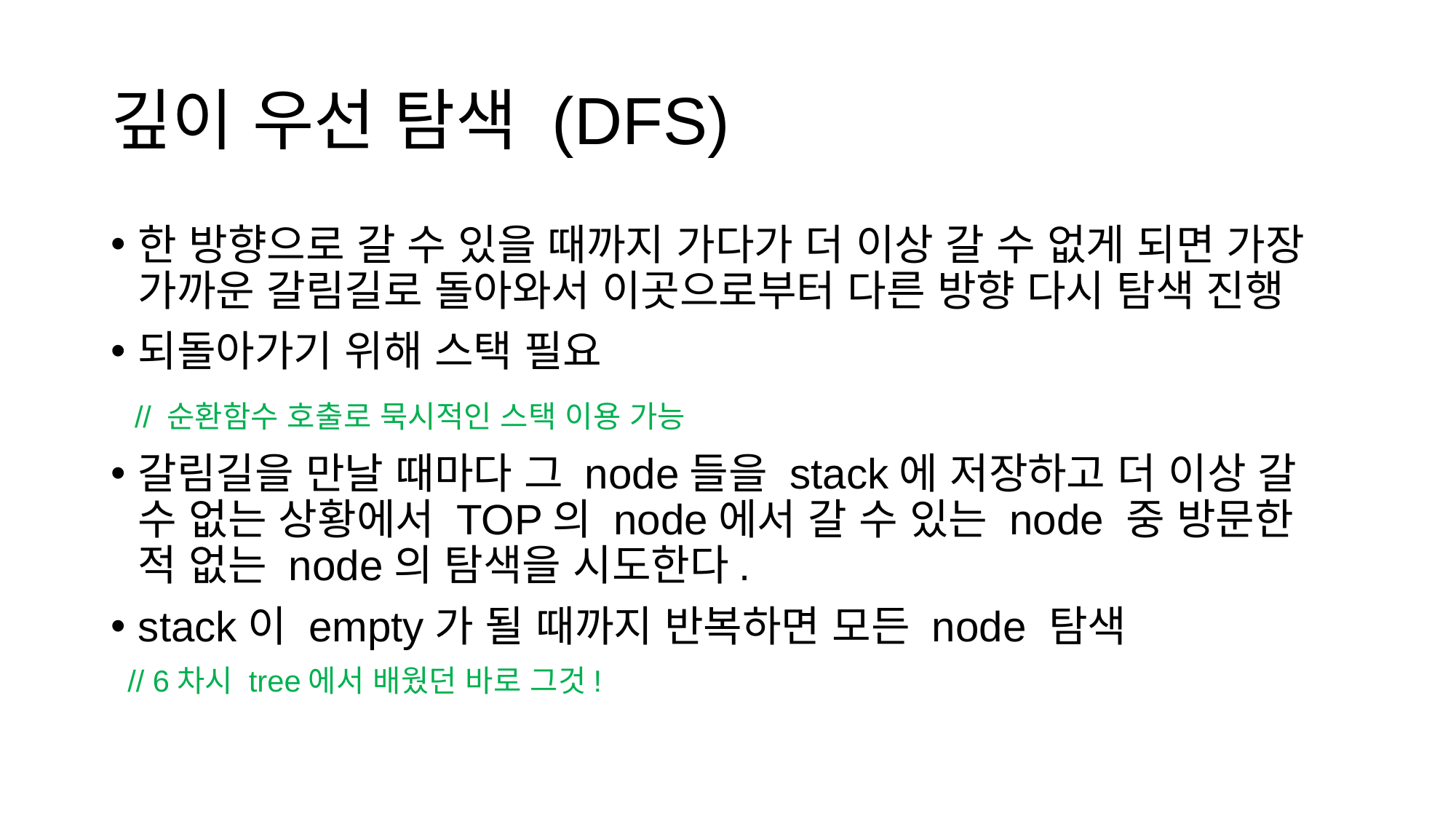

# 깊이 우선 탐색 (DFS)
한 방향으로 갈 수 있을 때까지 가다가 더 이상 갈 수 없게 되면 가장 가까운 갈림길로 돌아와서 이곳으로부터 다른 방향 다시 탐색 진행
되돌아가기 위해 스택 필요
  // 순환함수 호출로 묵시적인 스택 이용 가능
갈림길을 만날 때마다 그 node들을 stack에 저장하고 더 이상 갈 수 없는 상황에서 TOP의 node에서 갈 수 있는 node 중 방문한 적 없는 node의 탐색을 시도한다.
stack이 empty가 될 때까지 반복하면 모든 node 탐색
  // 6차시 tree에서 배웠던 바로 그것!